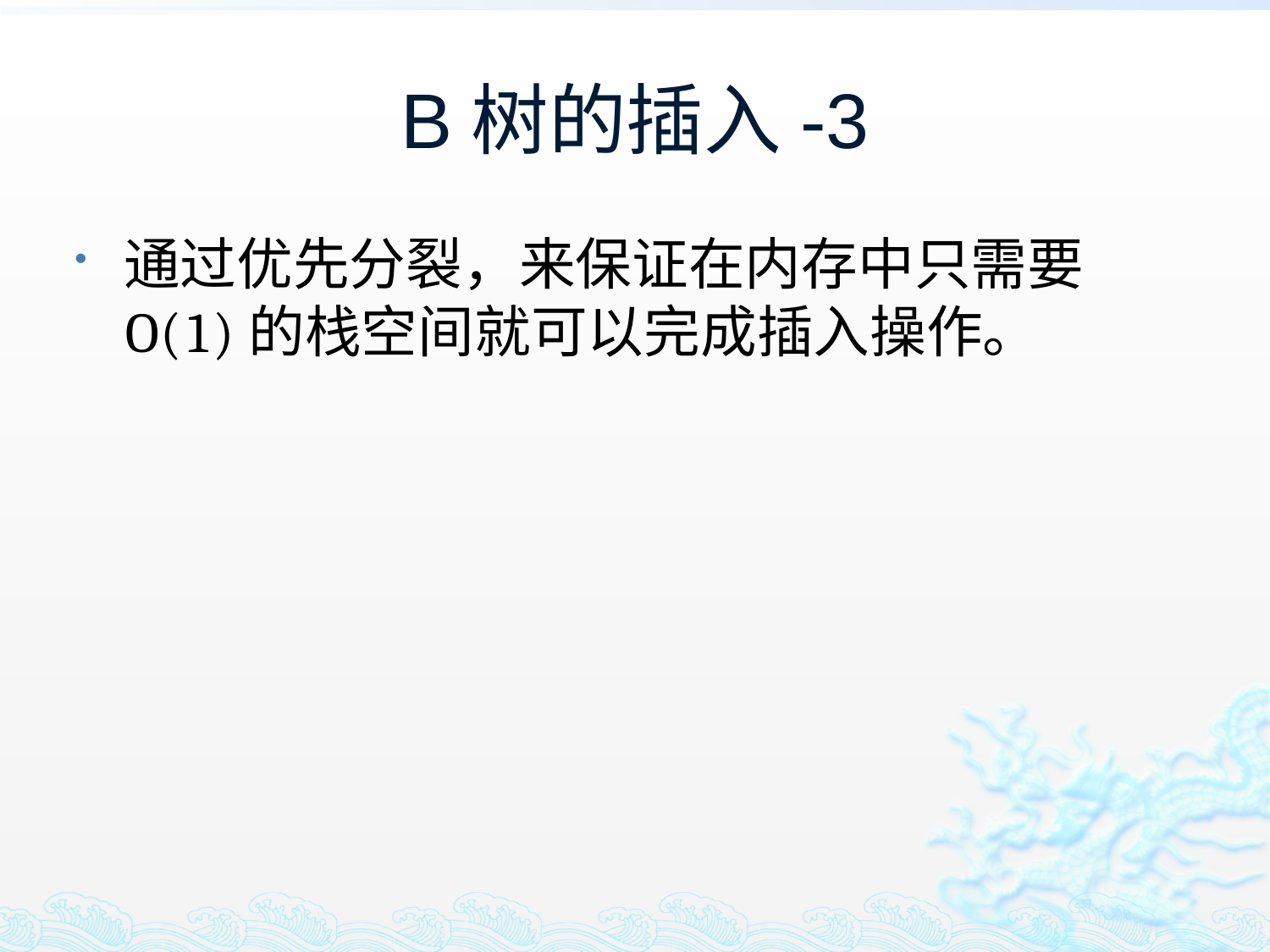

# B树的插入-3
通过优先分裂，来保证在内存中只需要O(1)的栈空间就可以完成插入操作。